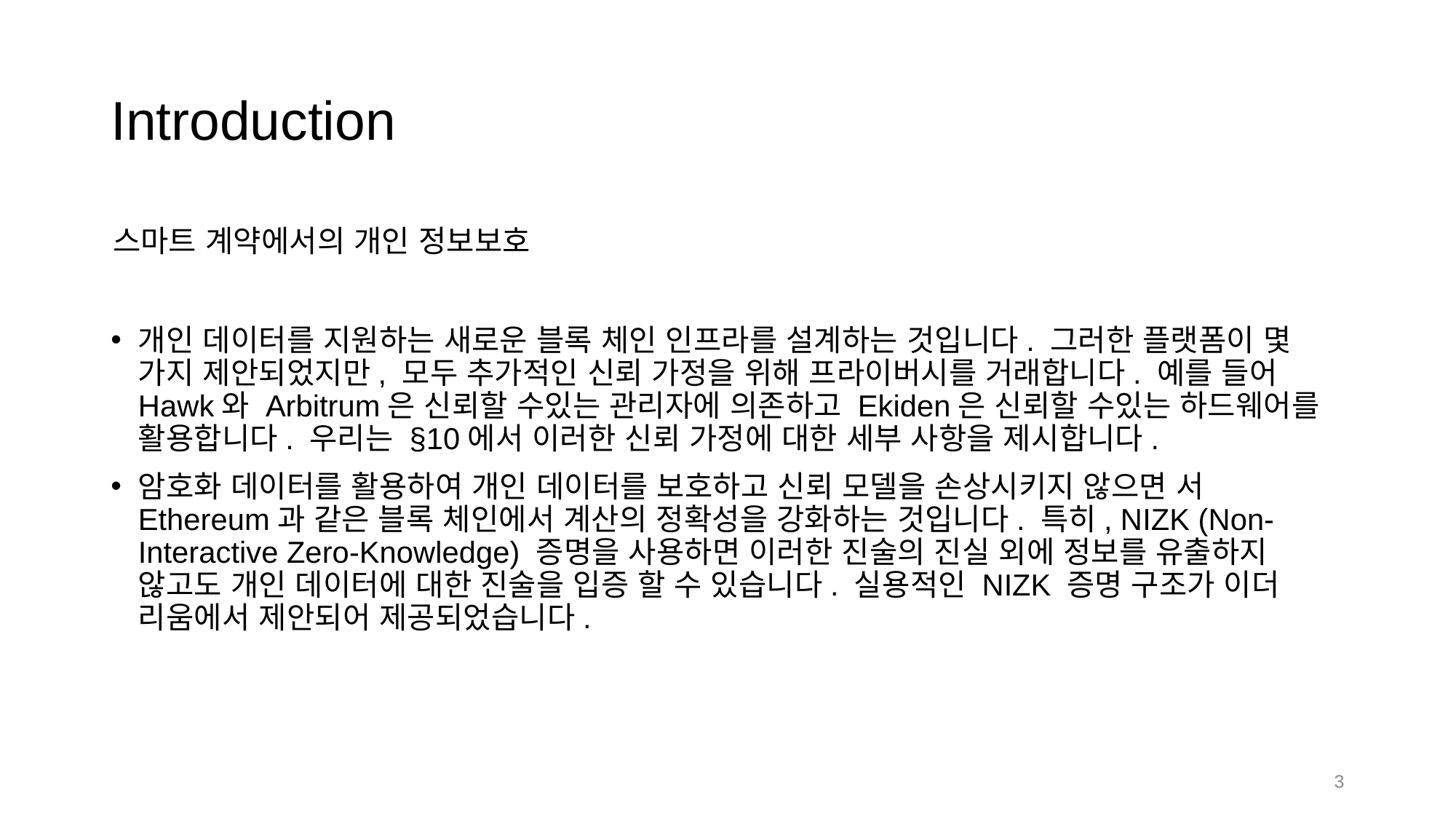

# Introduction
스마트 계약에서의 개인 정보보호
개인 데이터를 지원하는 새로운 블록 체인 인프라를 설계하는 것입니다. 그러한 플랫폼이 몇 가지 제안되었지만, 모두 추가적인 신뢰 가정을 위해 프라이버시를 거래합니다. 예를 들어 Hawk와 Arbitrum은 신뢰할 수있는 관리자에 의존하고 Ekiden은 신뢰할 수있는 하드웨어를 활용합니다. 우리는 §10에서 이러한 신뢰 가정에 대한 세부 사항을 제시합니다.
암호화 데이터를 활용하여 개인 데이터를 보호하고 신뢰 모델을 손상시키지 않으면 서 Ethereum과 같은 블록 체인에서 계산의 정확성을 강화하는 것입니다. 특히, NIZK (Non-Interactive Zero-Knowledge) 증명을 사용하면 이러한 진술의 진실 외에 정보를 유출하지 않고도 개인 데이터에 대한 진술을 입증 할 수 있습니다. 실용적인 NIZK 증명 구조가 이더 리움에서 제안되어 제공되었습니다.
3